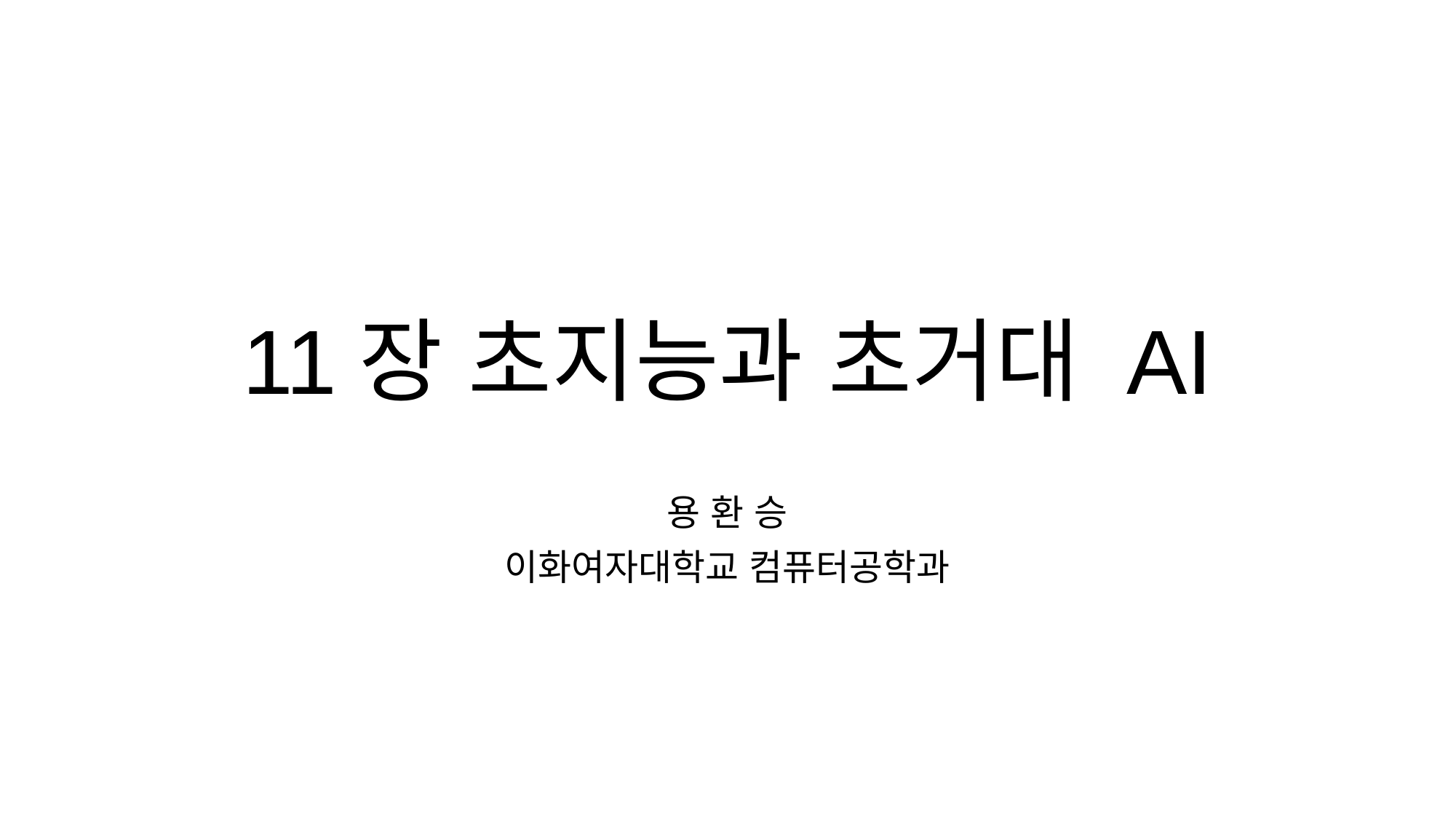

# 11장 초지능과 초거대 AI

용 환 승
이화여자대학교 컴퓨터공학과